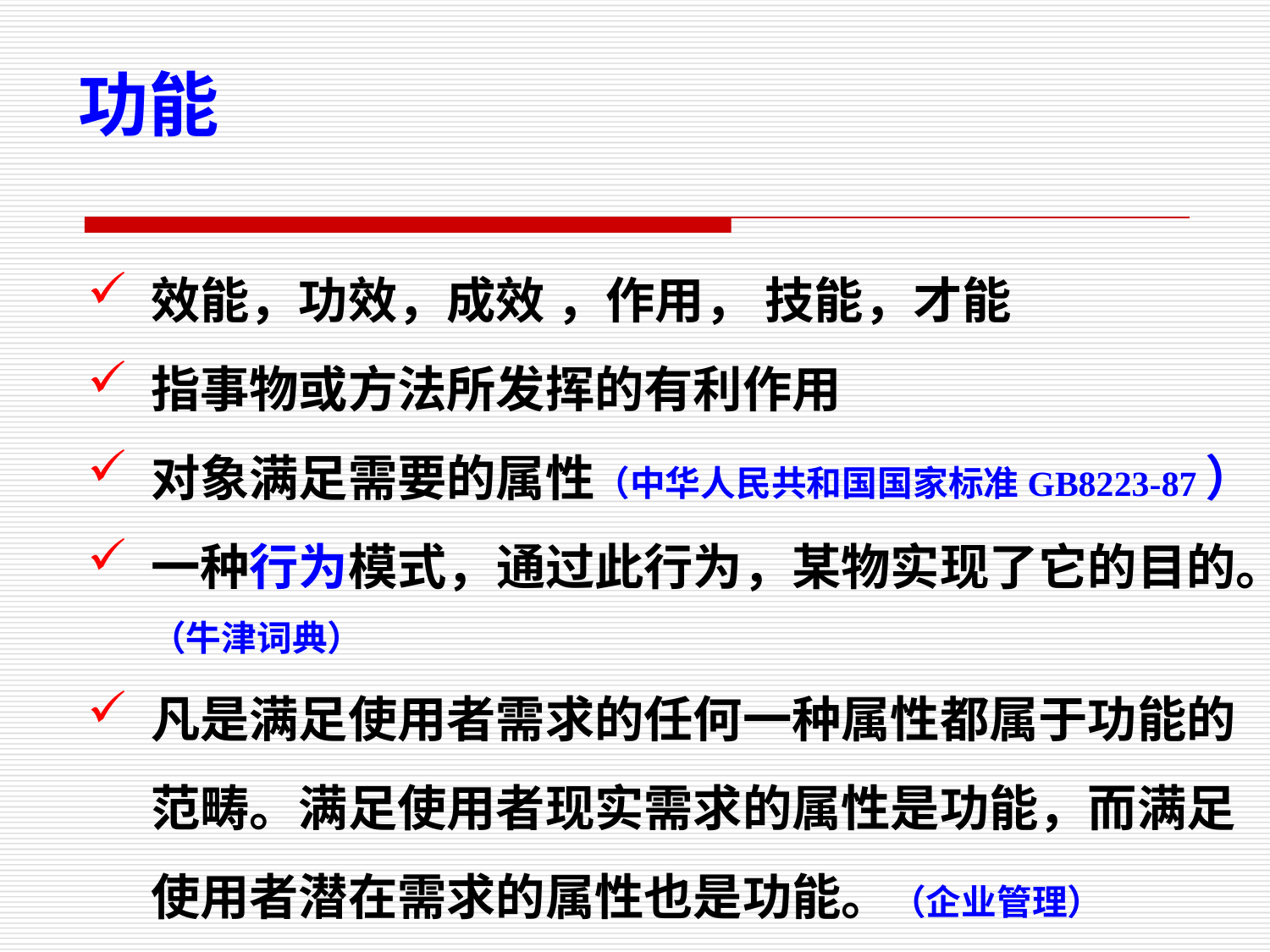

功能
效能，功效，成效 ，作用， 技能，才能
指事物或方法所发挥的有利作用
对象满足需要的属性（中华人民共和国国家标准GB8223-87）
一种行为模式，通过此行为，某物实现了它的目的。（牛津词典）
凡是满足使用者需求的任何一种属性都属于功能的范畴。满足使用者现实需求的属性是功能，而满足使用者潜在需求的属性也是功能。（企业管理）